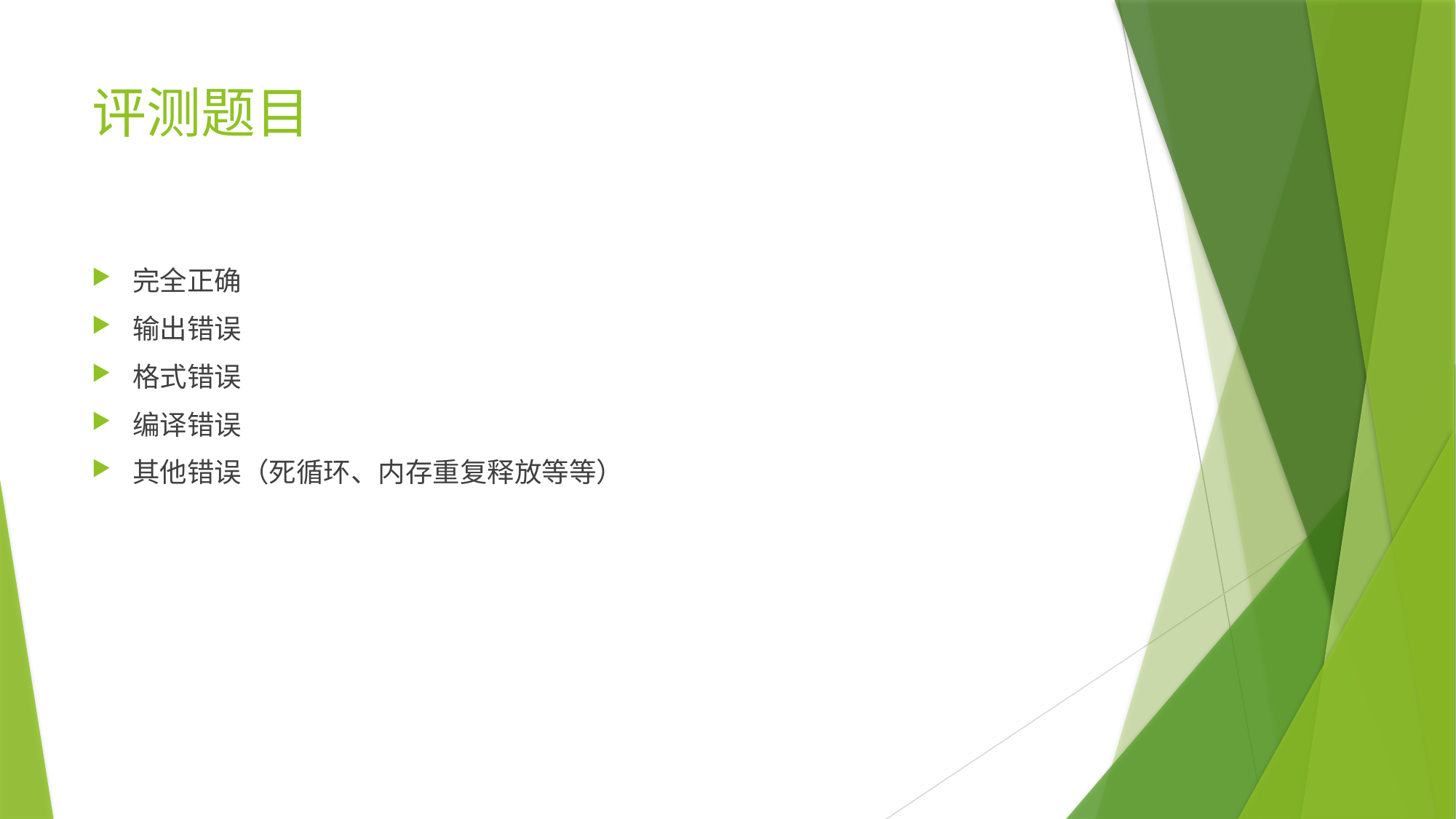

# 评测题目
完全正确
输出错误
格式错误
编译错误
其他错误（死循环、内存重复释放等等）